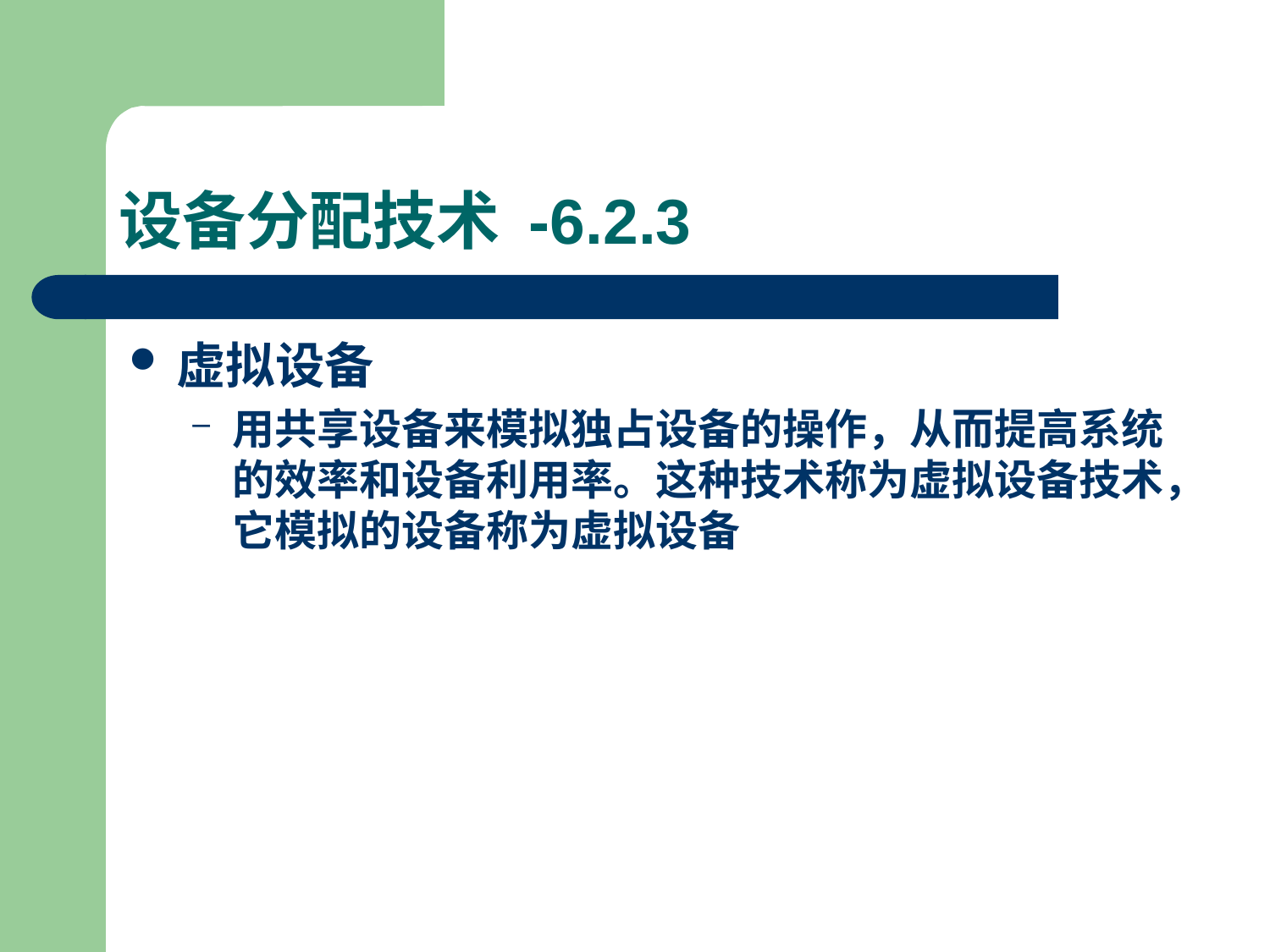

# 设备分配技术 -6.2.3
虚拟设备
用共享设备来模拟独占设备的操作，从而提高系统的效率和设备利用率。这种技术称为虚拟设备技术，它模拟的设备称为虚拟设备